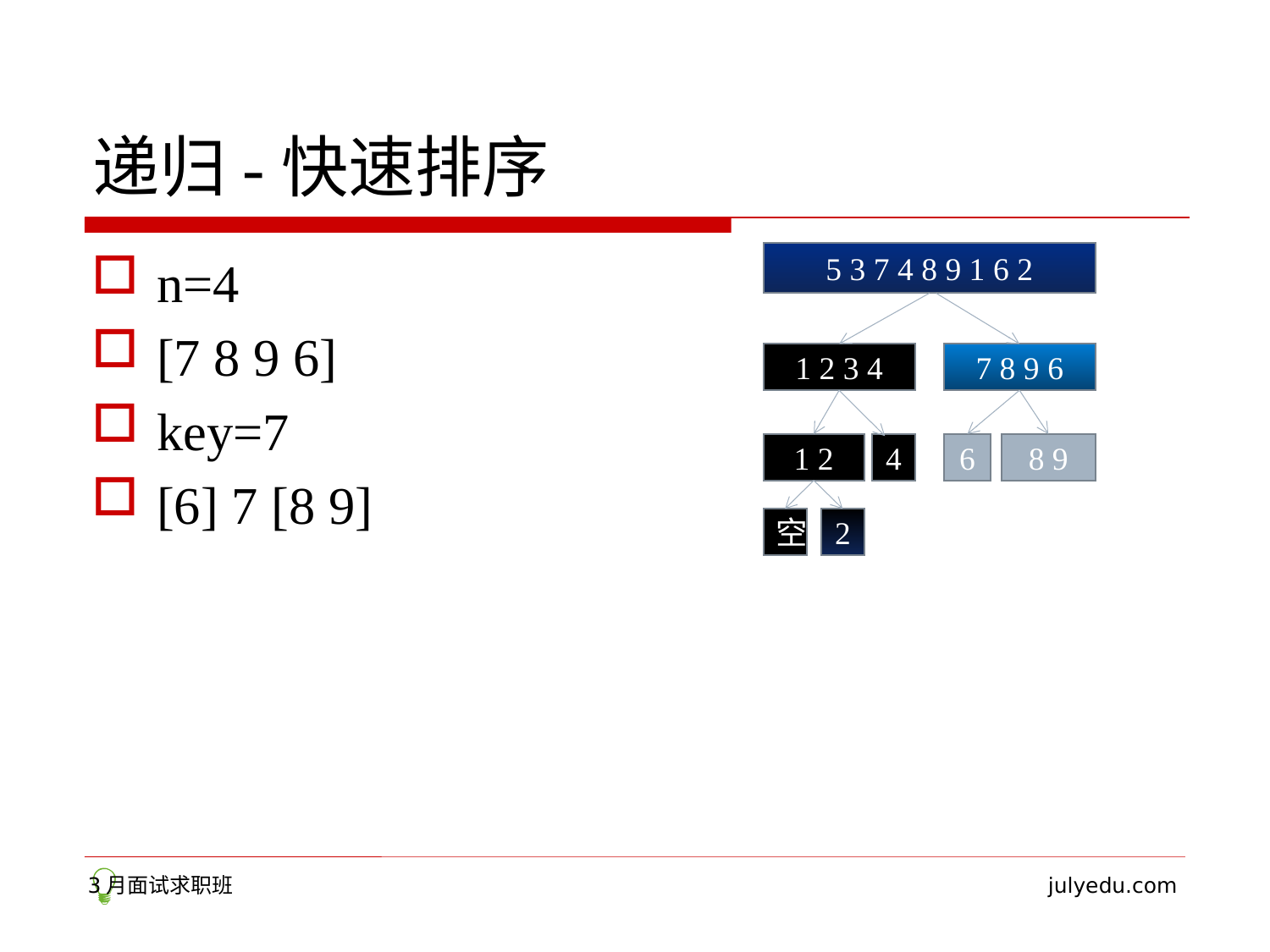

# 递归-快速排序
n=4
[7 8 9 6]
key=7
[6] 7 [8 9]

5 3 7 4 8 9 1 6 2
1 2 3 4
7 8 9 6
1 2
4
6
8 9
空
2
3月面试求职班
julyedu.com